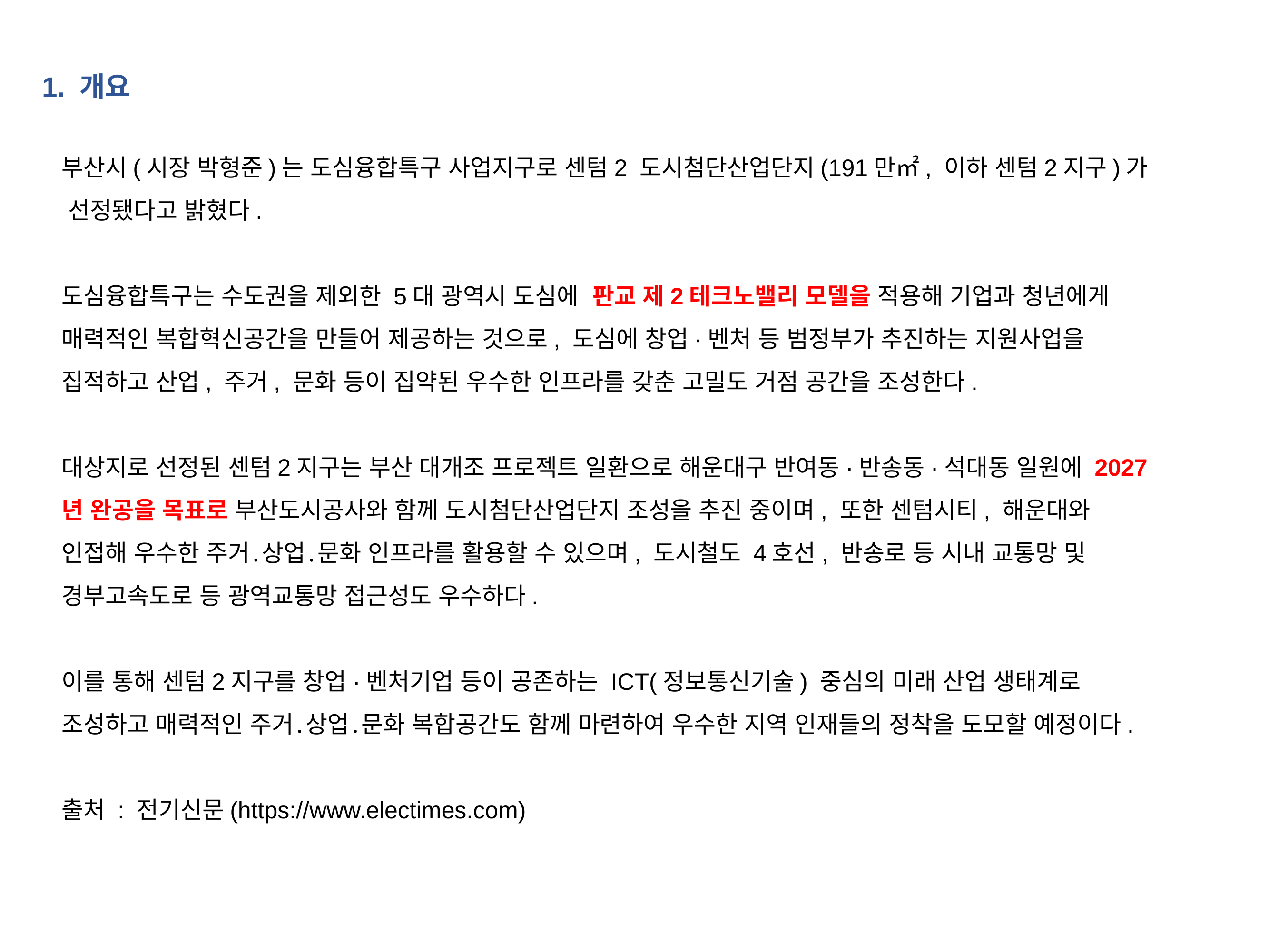

IT산업개발이 부산의 GRPD에 미치는 영향을 알아보기 위해,
2012년에 개발된  판교테크노벨리를 활용하여 분석
1. 개요
부산시(시장 박형준)는 도심융합특구 사업지구로 센텀2 도시첨단산업단지(191만㎡, 이하 센텀2지구)가 선정됐다고 밝혔다.
도심융합특구는 수도권을 제외한 5대 광역시 도심에  판교 제2테크노밸리 모델을 적용해 기업과 청년에게 매력적인 복합혁신공간을 만들어 제공하는 것으로, 도심에 창업·벤처 등 범정부가 추진하는 지원사업을 집적하고 산업, 주거, 문화 등이 집약된 우수한 인프라를 갖춘 고밀도 거점 공간을 조성한다.
대상지로 선정된 센텀2지구는 부산 대개조 프로젝트 일환으로 해운대구 반여동·반송동·석대동 일원에 2027년 완공을 목표로 부산도시공사와 함께 도시첨단산업단지 조성을 추진 중이며, 또한 센텀시티, 해운대와 인접해 우수한 주거․상업․문화 인프라를 활용할 수 있으며, 도시철도 4호선, 반송로 등 시내 교통망 및 경부고속도로 등 광역교통망 접근성도 우수하다.
이를 통해 센텀2지구를 창업·벤처기업 등이 공존하는 ICT(정보통신기술) 중심의 미래 산업 생태계로 조성하고 매력적인 주거․상업․문화 복합공간도 함께 마련하여 우수한 지역 인재들의 정착을 도모할 예정이다.
출처 : 전기신문(https://www.electimes.com)